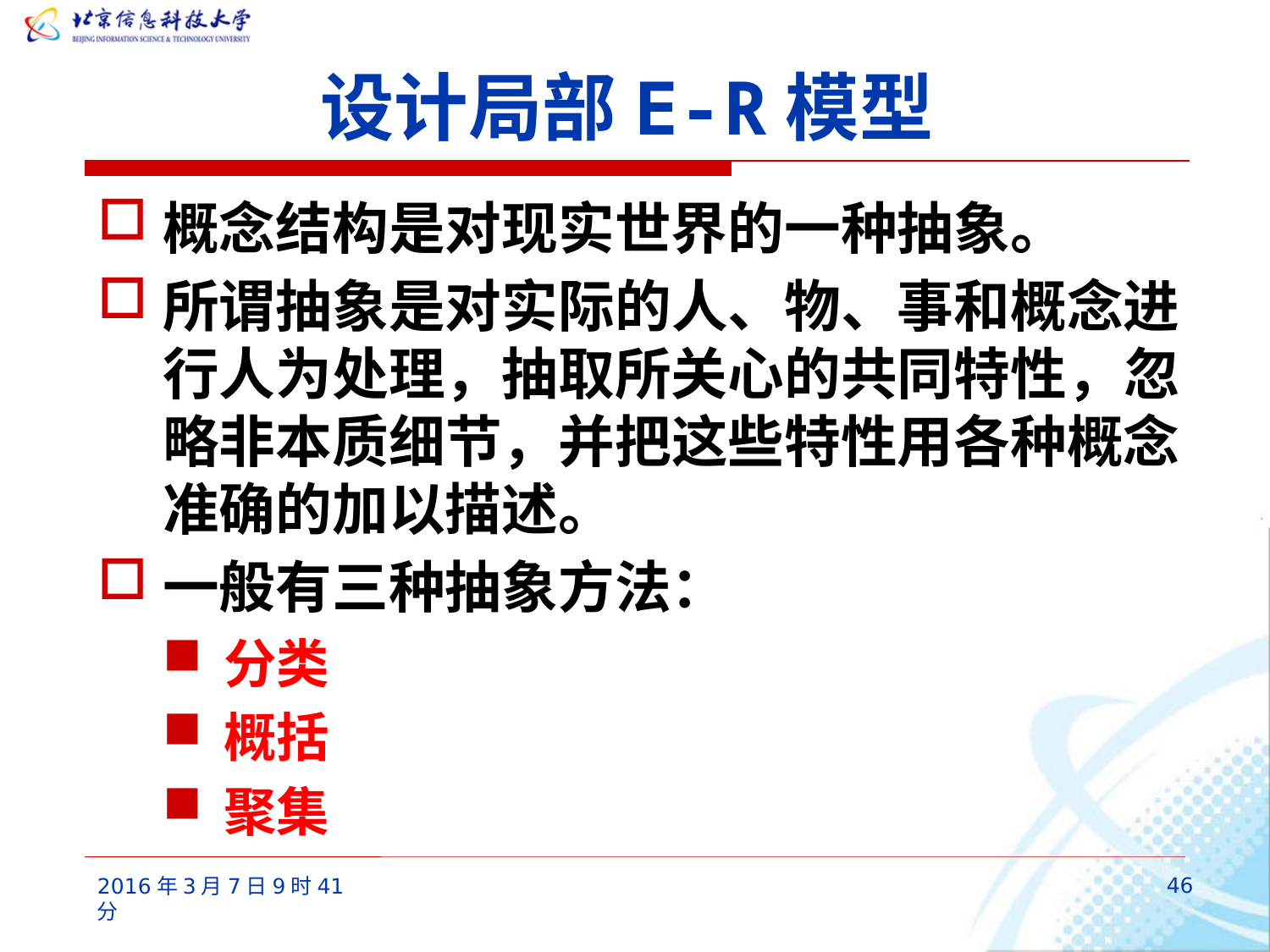

# 设计局部E-R模型
概念结构是对现实世界的一种抽象。
所谓抽象是对实际的人、物、事和概念进行人为处理，抽取所关心的共同特性，忽略非本质细节，并把这些特性用各种概念准确的加以描述。
一般有三种抽象方法：
分类
概括
聚集
2016年3月7日9时41分